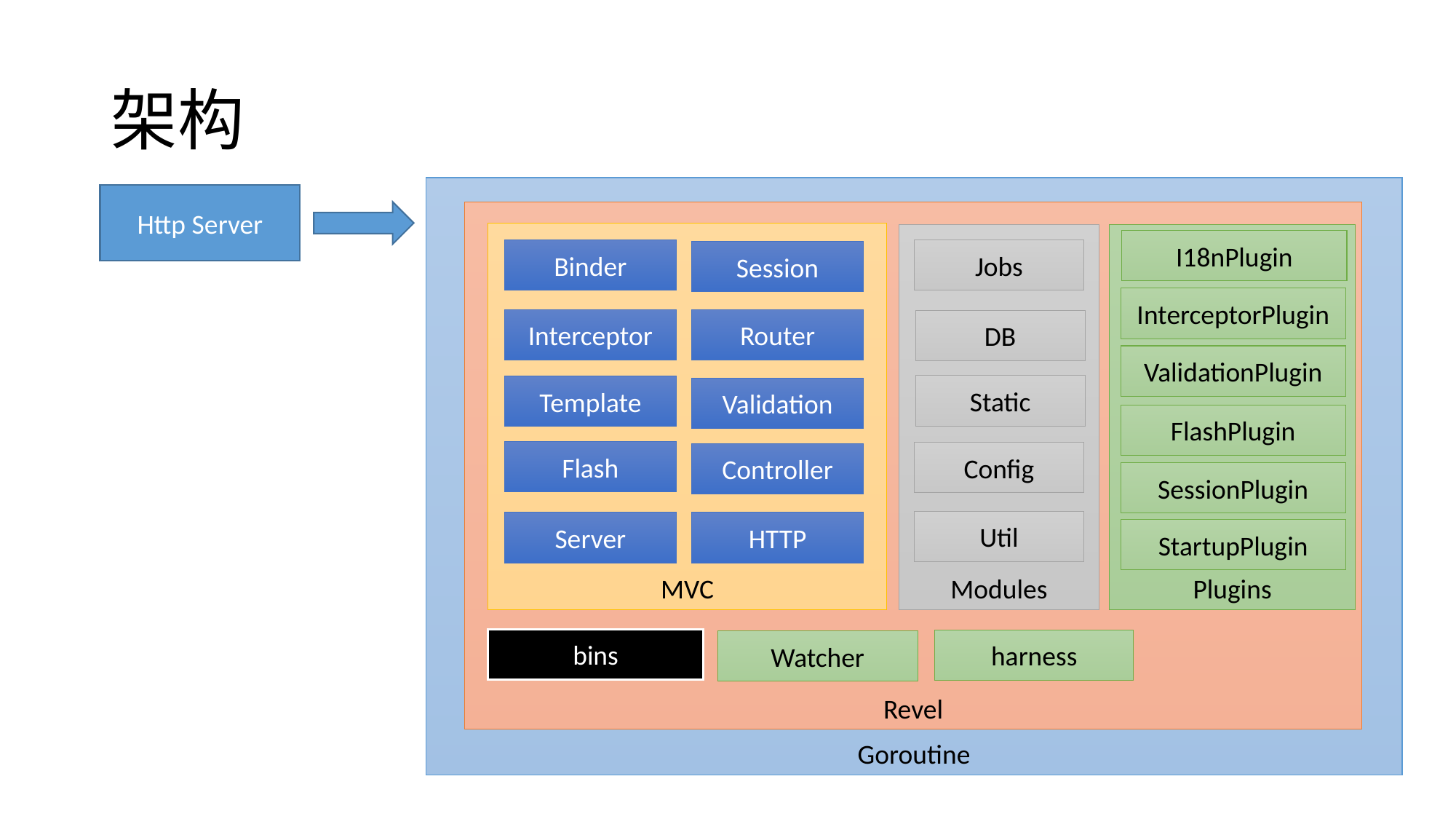

# 架构
Goroutine
Revel
MVC

Plugins
Modules
I18nPlugin
Binder
Jobs
Session
InterceptorPlugin
Interceptor
Router
DB
ValidationPlugin
Static
Template
Validation
FlashPlugin
Flash
Config
Controller
SessionPlugin
Util
Server
HTTP
StartupPlugin
bins
harness
Watcher
Http Server